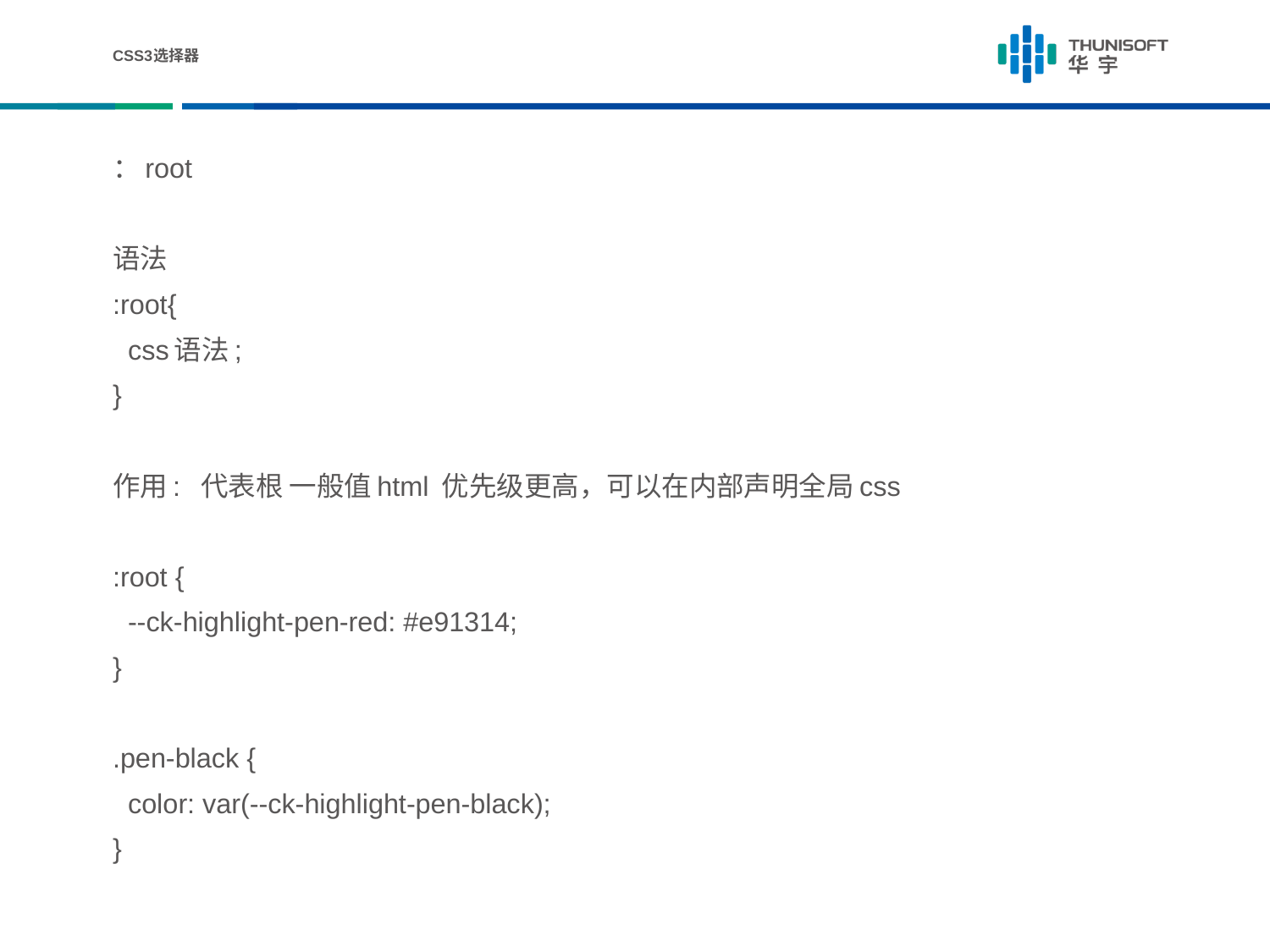

# CSS3选择器
：root

语法
:root{
  css语法;
}

作用:  代表根 一般值html 优先级更高，可以在内部声明全局css

:root {
  --ck-highlight-pen-red: #e91314;
}

.pen-black {
  color: var(--ck-highlight-pen-black);
}